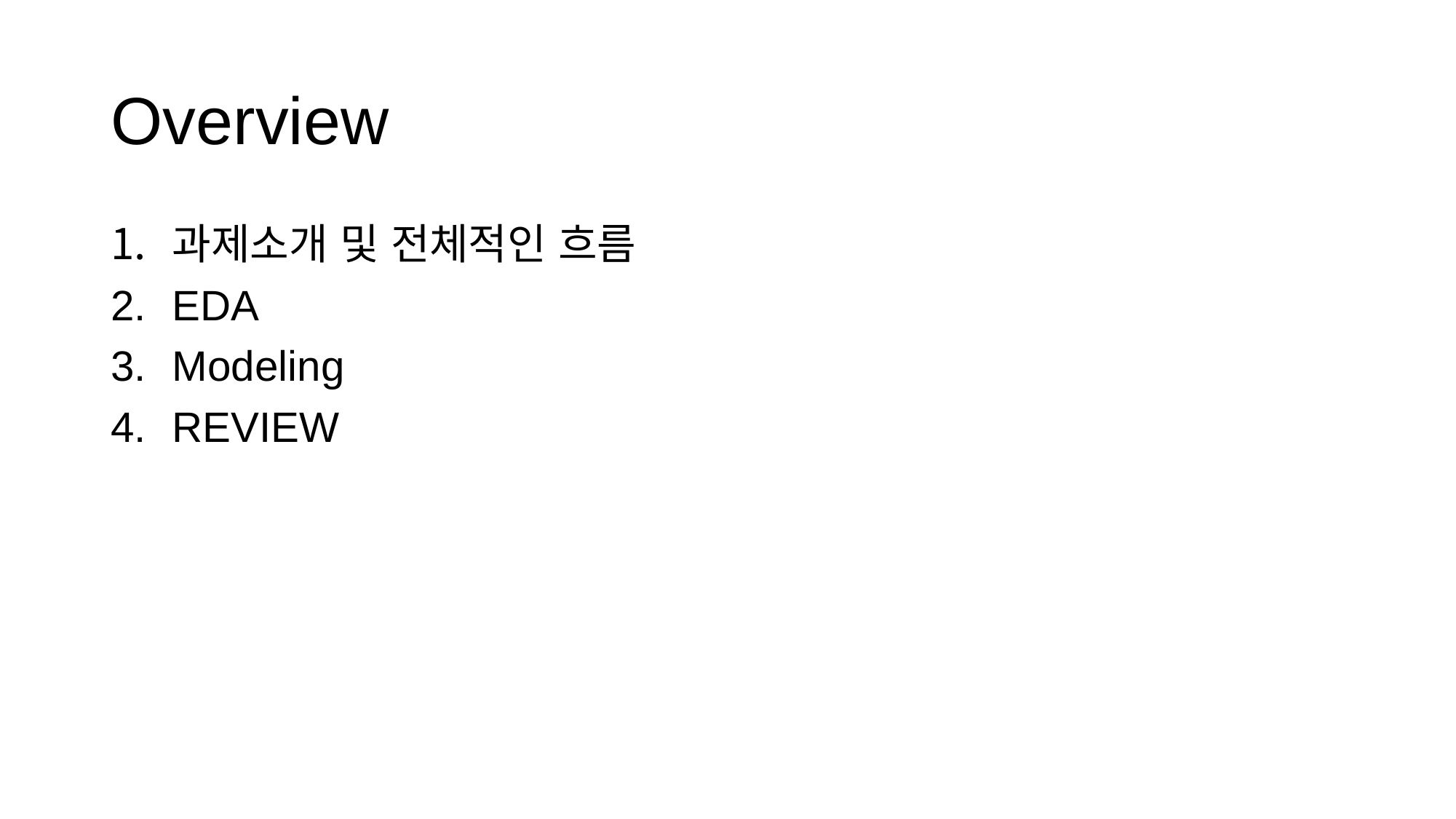

# Overview
과제소개 및 전체적인 흐름
EDA
Modeling
REVIEW